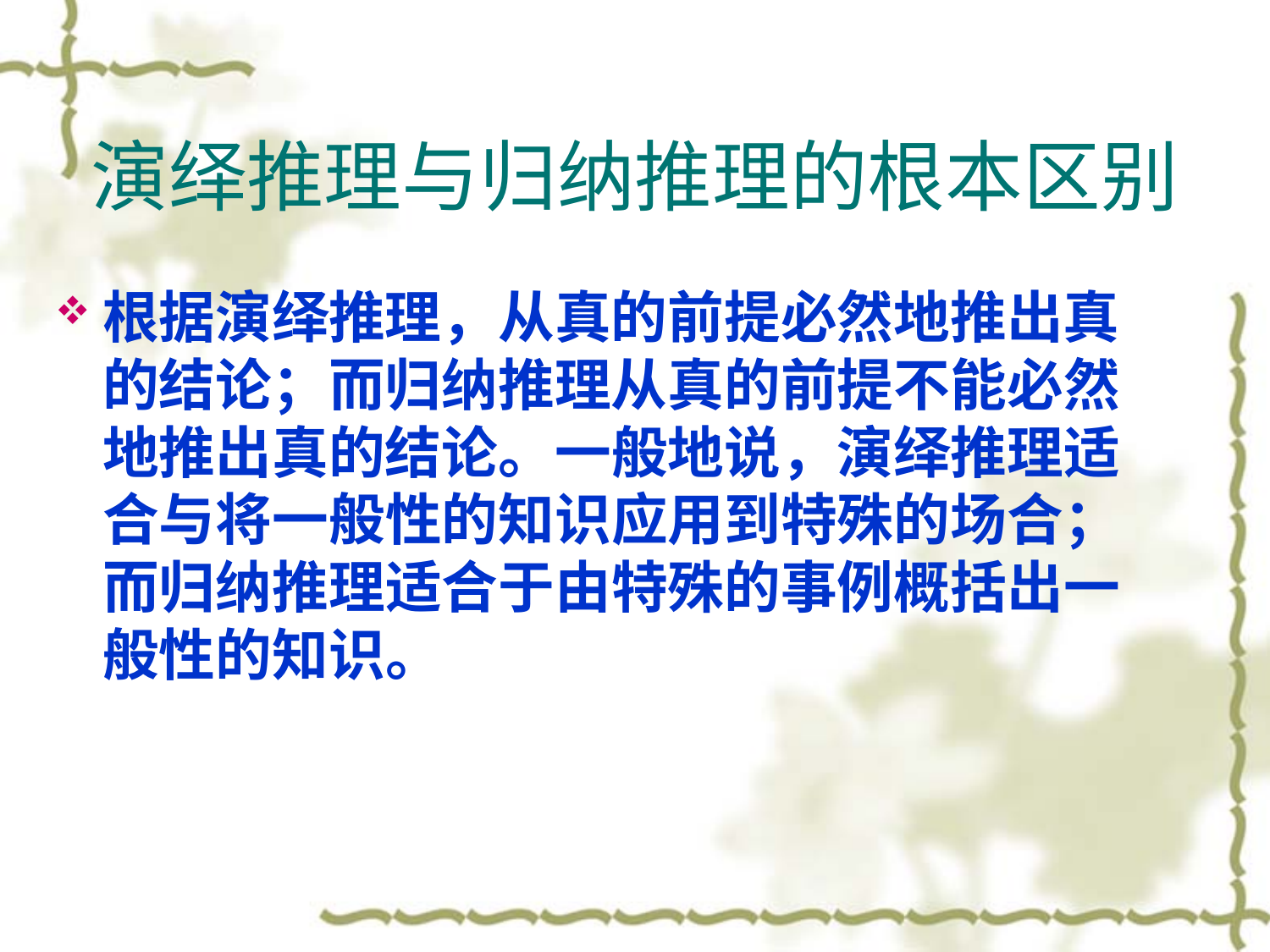

演绎推理与归纳推理的根本区别
根据演绎推理，从真的前提必然地推出真的结论；而归纳推理从真的前提不能必然地推出真的结论。一般地说，演绎推理适合与将一般性的知识应用到特殊的场合；而归纳推理适合于由特殊的事例概括出一般性的知识。